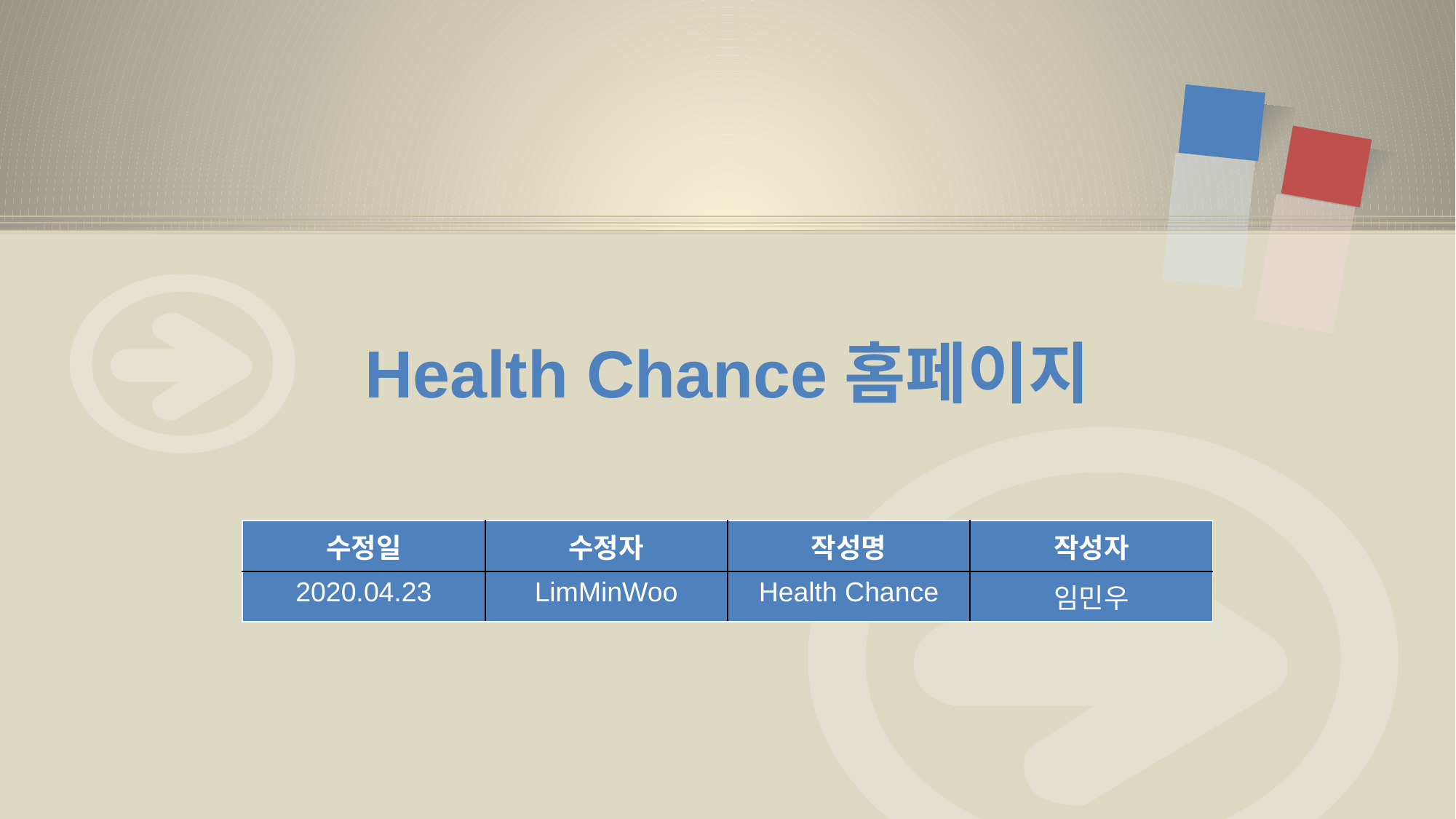

# Health Chance홈페이지
| 수정일 | 수정자 | 작성명 | 작성자 |
| --- | --- | --- | --- |
| 2020.04.23 | LimMinWoo | Health Chance | 임민우 |